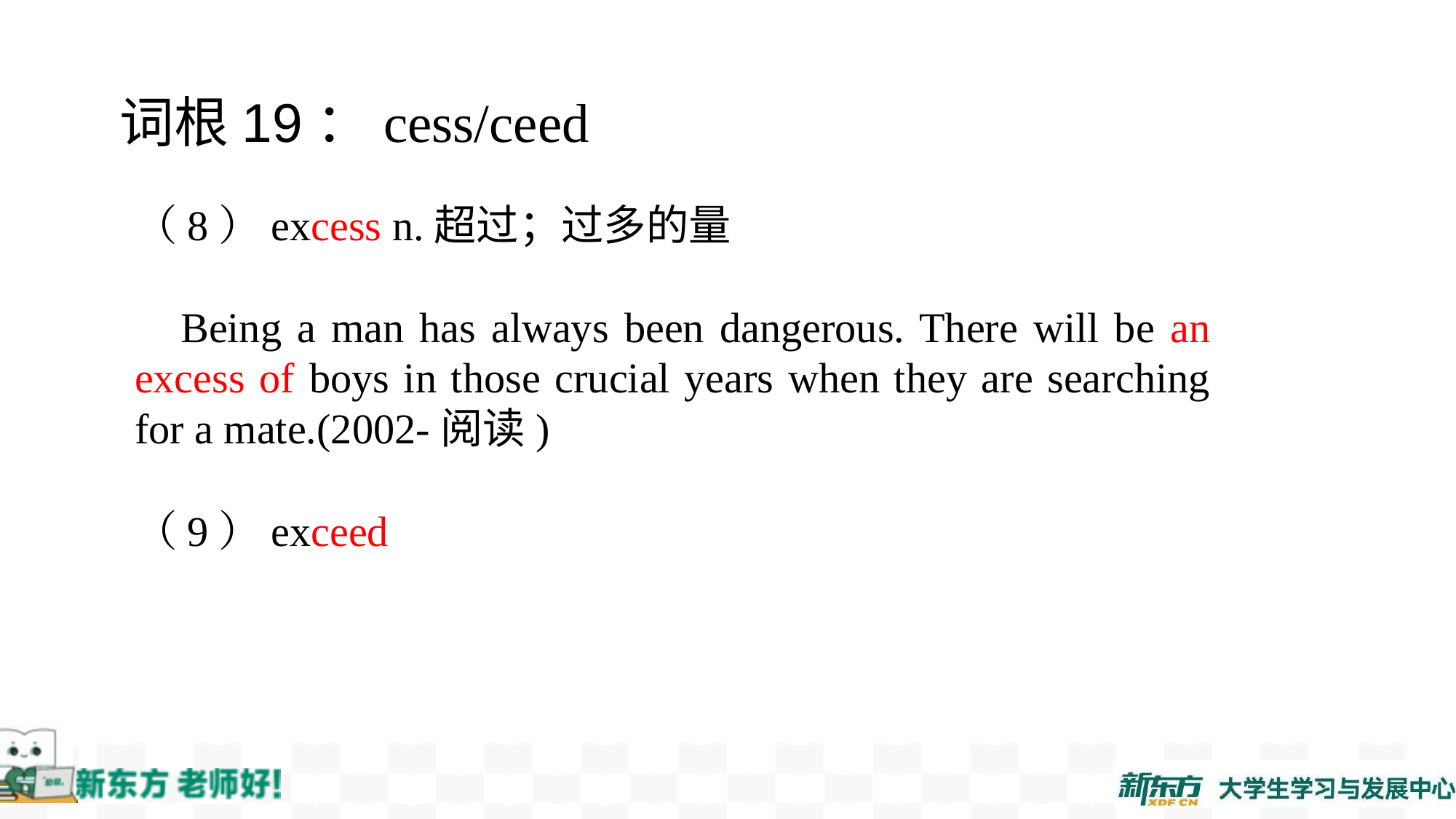

词根19：cess/ceed
（8）excess n.超过；过多的量

   Being a man has always been dangerous. There will be an excess of boys in those crucial years when they are searching for a mate.(2002-阅读)

（9）exceed